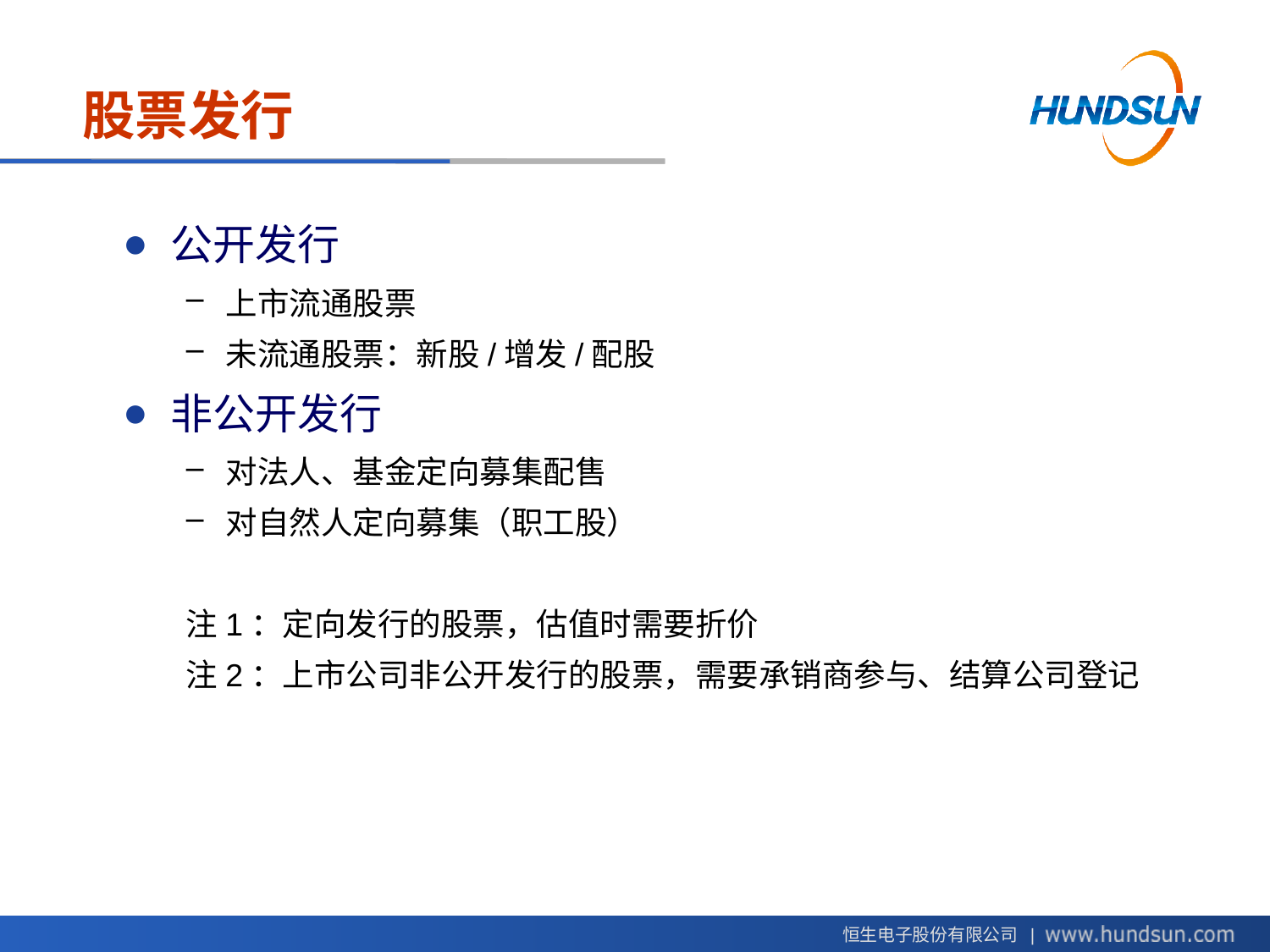

# 股票发行
公开发行
上市流通股票
未流通股票：新股/增发/配股
非公开发行
对法人、基金定向募集配售
对自然人定向募集（职工股）

注1：定向发行的股票，估值时需要折价
注2：上市公司非公开发行的股票，需要承销商参与、结算公司登记